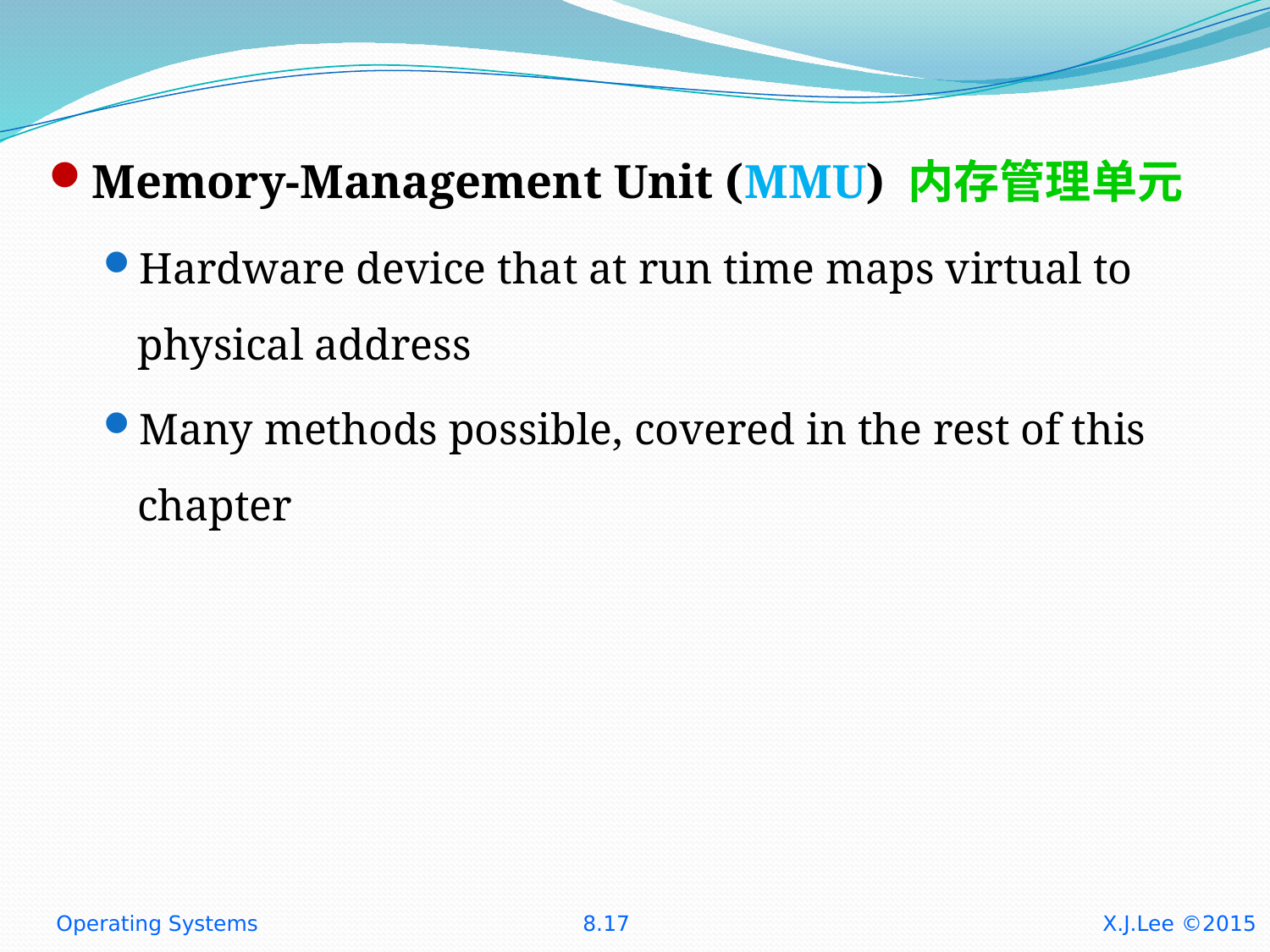

#
Memory-Management Unit (MMU) 内存管理单元
Hardware device that at run time maps virtual to physical address
Many methods possible, covered in the rest of this chapter
Operating Systems
8.17
X.J.Lee ©2015